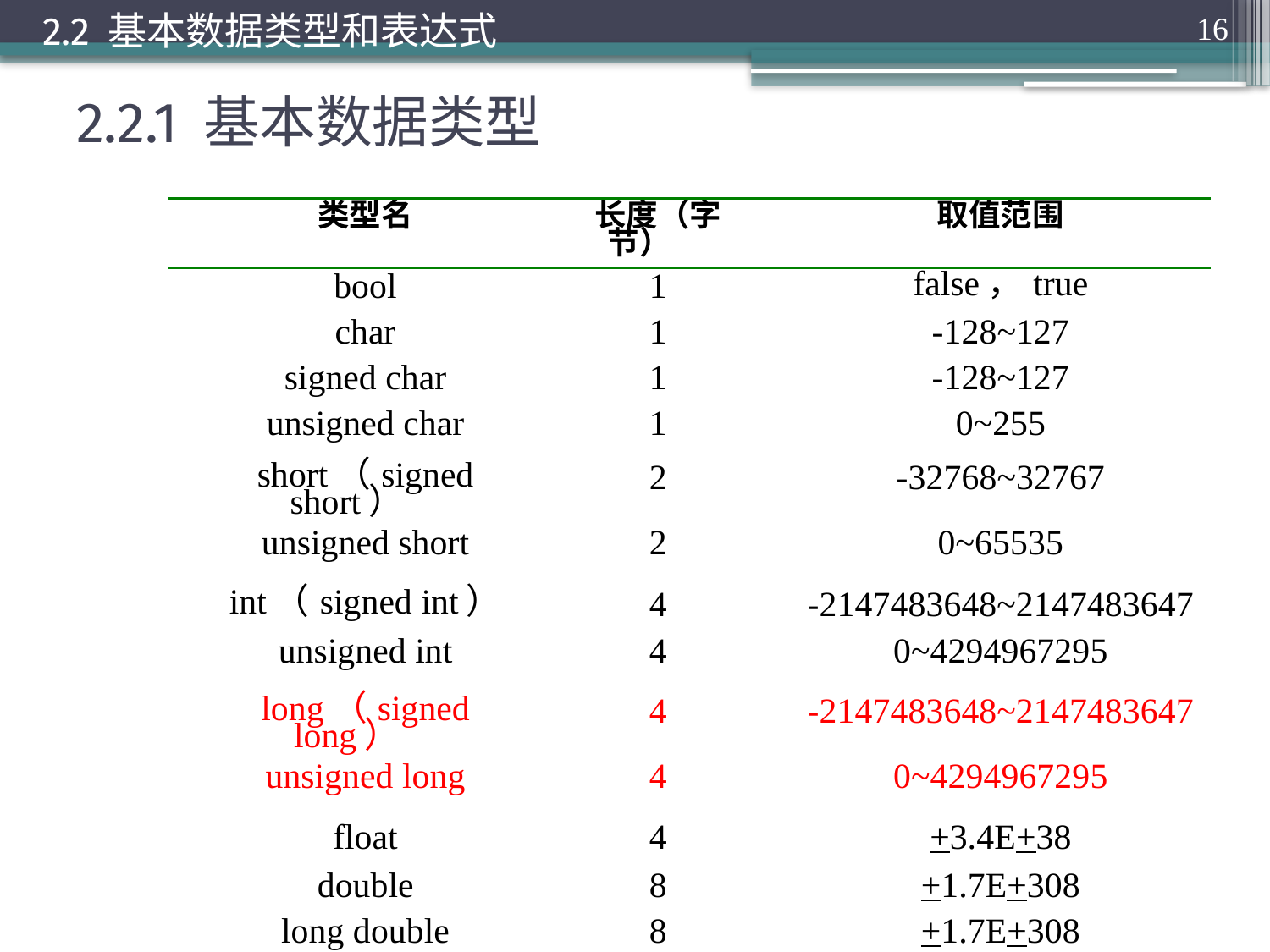

2.2 基本数据类型和表达式
16
# 2.2.1 基本数据类型
| 类型名 | 长度（字节） | 取值范围 |
| --- | --- | --- |
| bool | 1 | false，true |
| char | 1 | -128~127 |
| signed char | 1 | -128~127 |
| unsigned char | 1 | 0~255 |
| short（signed short） | 2 | -32768~32767 |
| unsigned short | 2 | 0~65535 |
| int（signed int） | 4 | -2147483648~2147483647 |
| unsigned int | 4 | 0~4294967295 |
| long（signed long） | 4 | -2147483648~2147483647 |
| unsigned long | 4 | 0~4294967295 |
| float | 4 | +3.4E+38 |
| double | 8 | +1.7E+308 |
| long double | 8 | +1.7E+308 |